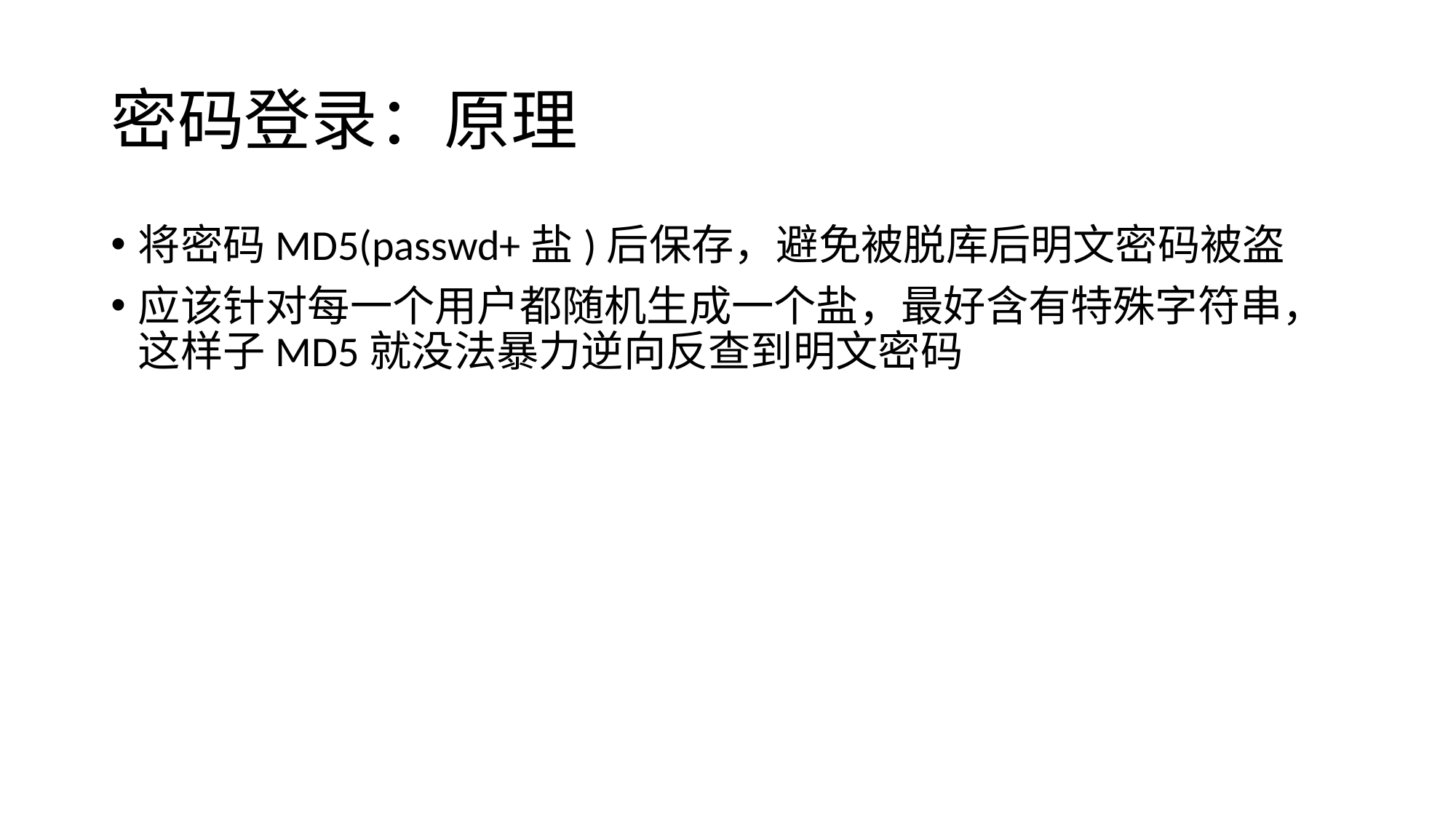

# 密码登录：原理
将密码MD5(passwd+盐)后保存，避免被脱库后明文密码被盗
应该针对每一个用户都随机生成一个盐，最好含有特殊字符串，这样子MD5就没法暴力逆向反查到明文密码